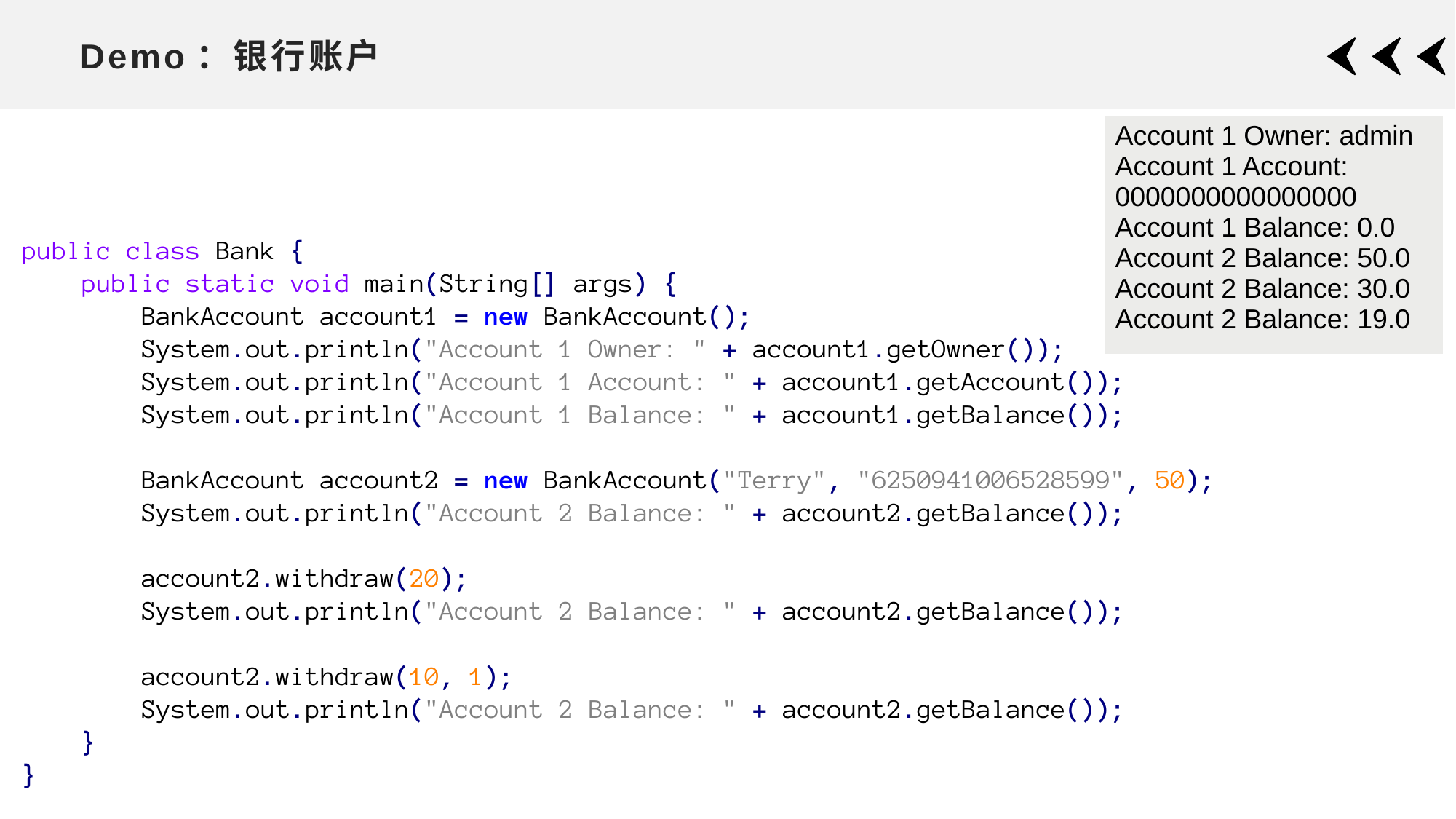

# Demo：银行账户
| Account 1 Owner: admin Account 1 Account: 0000000000000000 Account 1 Balance: 0.0 Account 2 Balance: 50.0 Account 2 Balance: 30.0 Account 2 Balance: 19.0 |
| --- |
public class Bank {
    public static void main(String[] args) {
        BankAccount account1 = new BankAccount();
        System.out.println("Account 1 Owner: " + account1.getOwner());
        System.out.println("Account 1 Account: " + account1.getAccount());
        System.out.println("Account 1 Balance: " + account1.getBalance());

        BankAccount account2 = new BankAccount("Terry", "6250941006528599", 50);
        System.out.println("Account 2 Balance: " + account2.getBalance());

        account2.withdraw(20);
        System.out.println("Account 2 Balance: " + account2.getBalance());

        account2.withdraw(10, 1);
        System.out.println("Account 2 Balance: " + account2.getBalance());
    }
}